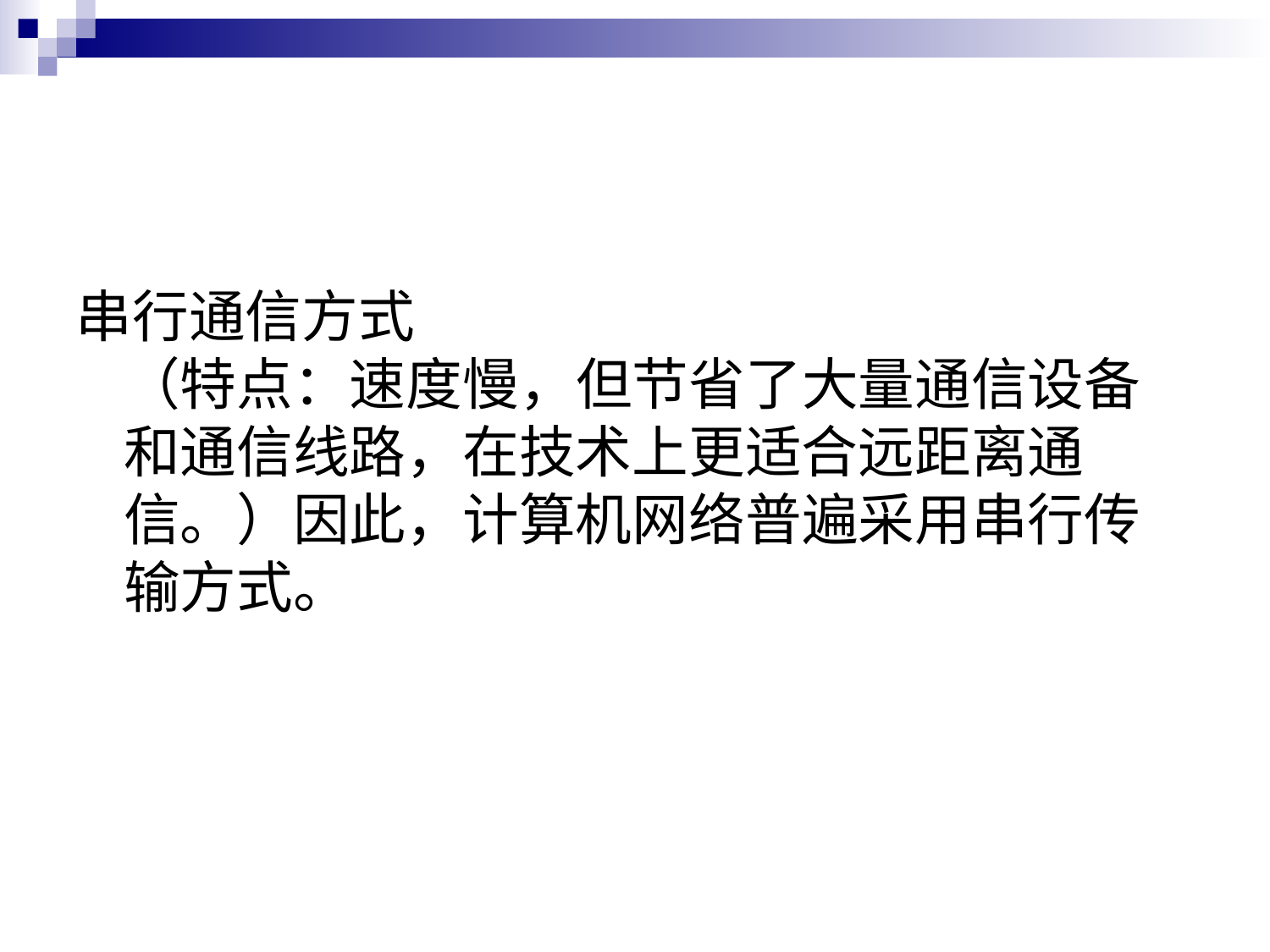

#
串行通信方式
（特点：速度慢，但节省了大量通信设备和通信线路，在技术上更适合远距离通信。）因此，计算机网络普遍采用串行传输方式。